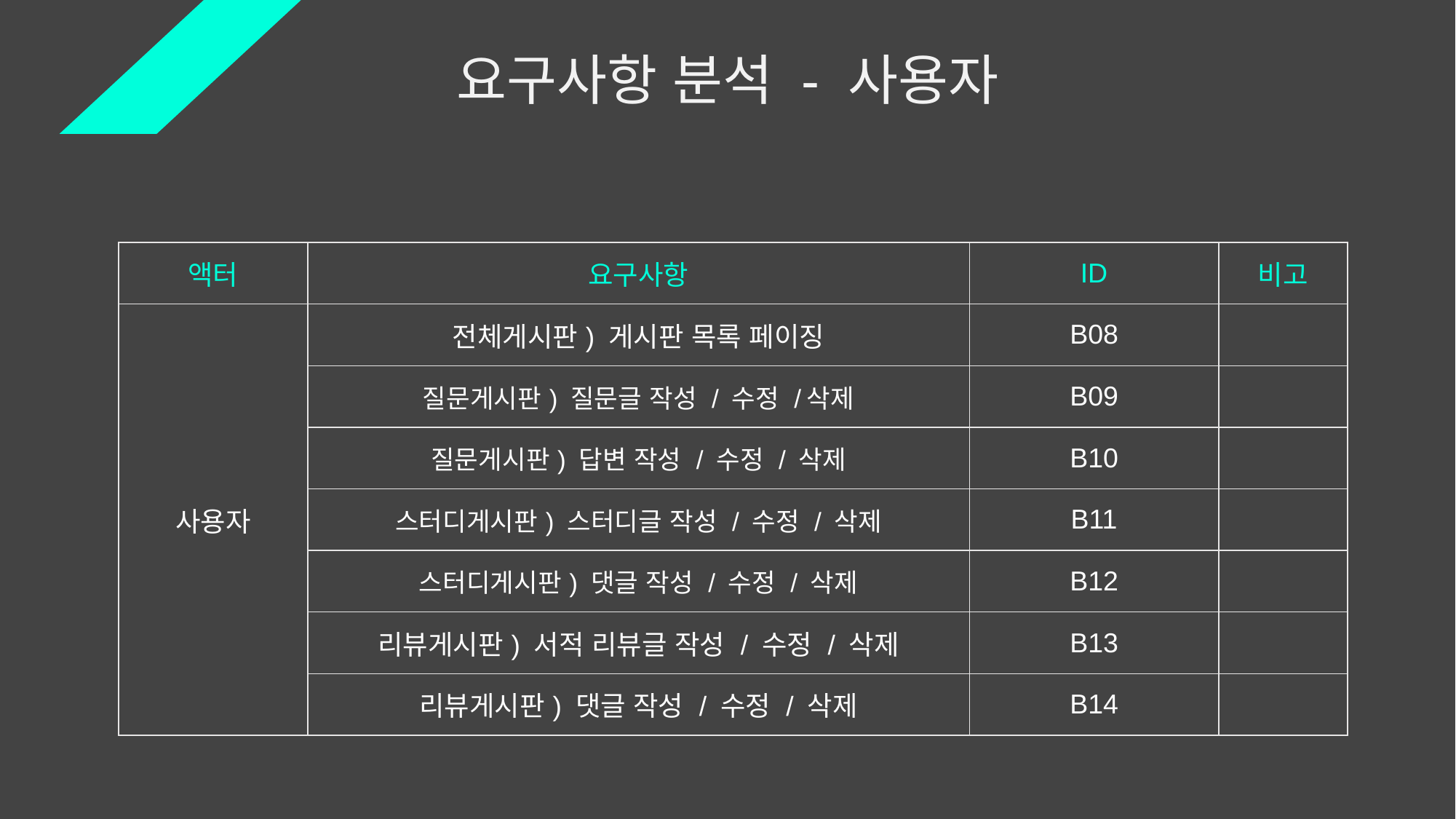

요구사항 분석 - 사용자
| 액터 | 요구사항 | ID | 비고 |
| --- | --- | --- | --- |
| 사용자 | 전체게시판) 게시판 목록 페이징 | B08 |  |
|  | 질문게시판) 질문글 작성 / 수정 /삭제 | B09 |  |
|  | 질문게시판) 답변 작성 / 수정 / 삭제 | B10 |  |
|  | 스터디게시판) 스터디글 작성 / 수정 / 삭제 | B11 |  |
|  | 스터디게시판) 댓글 작성 / 수정 / 삭제 | B12 |  |
|  | 리뷰게시판) 서적 리뷰글 작성 / 수정 / 삭제 | B13 |  |
|  | 리뷰게시판) 댓글 작성 / 수정 / 삭제 | B14 |  |